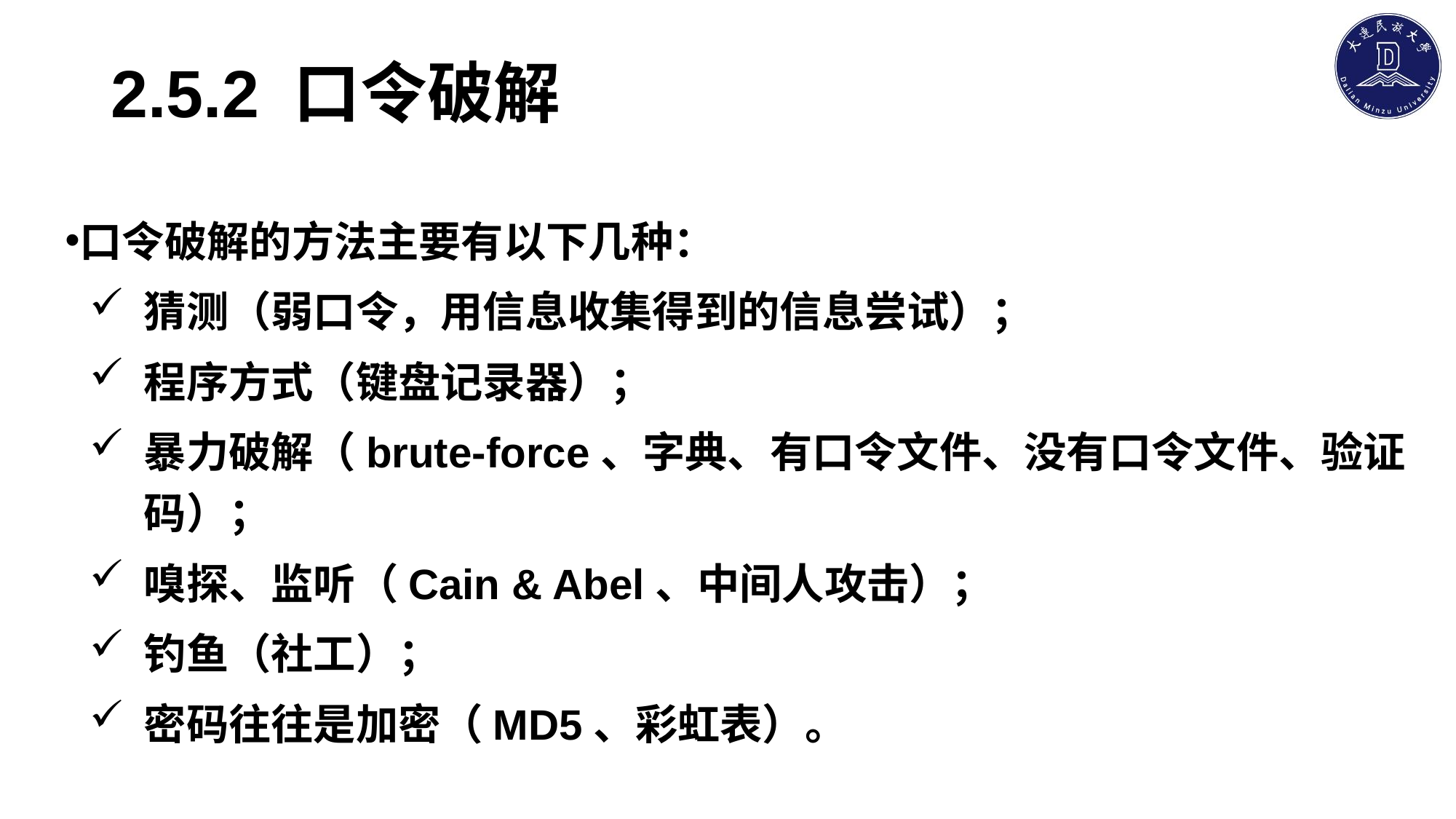

# 2.5.2 口令破解
口令破解的方法主要有以下几种：
猜测（弱口令，用信息收集得到的信息尝试）；
程序方式（键盘记录器）；
暴力破解（brute-force、字典、有口令文件、没有口令文件、验证码）；
嗅探、监听（Cain & Abel、中间人攻击）；
钓鱼（社工）；
密码往往是加密（MD5、彩虹表）。